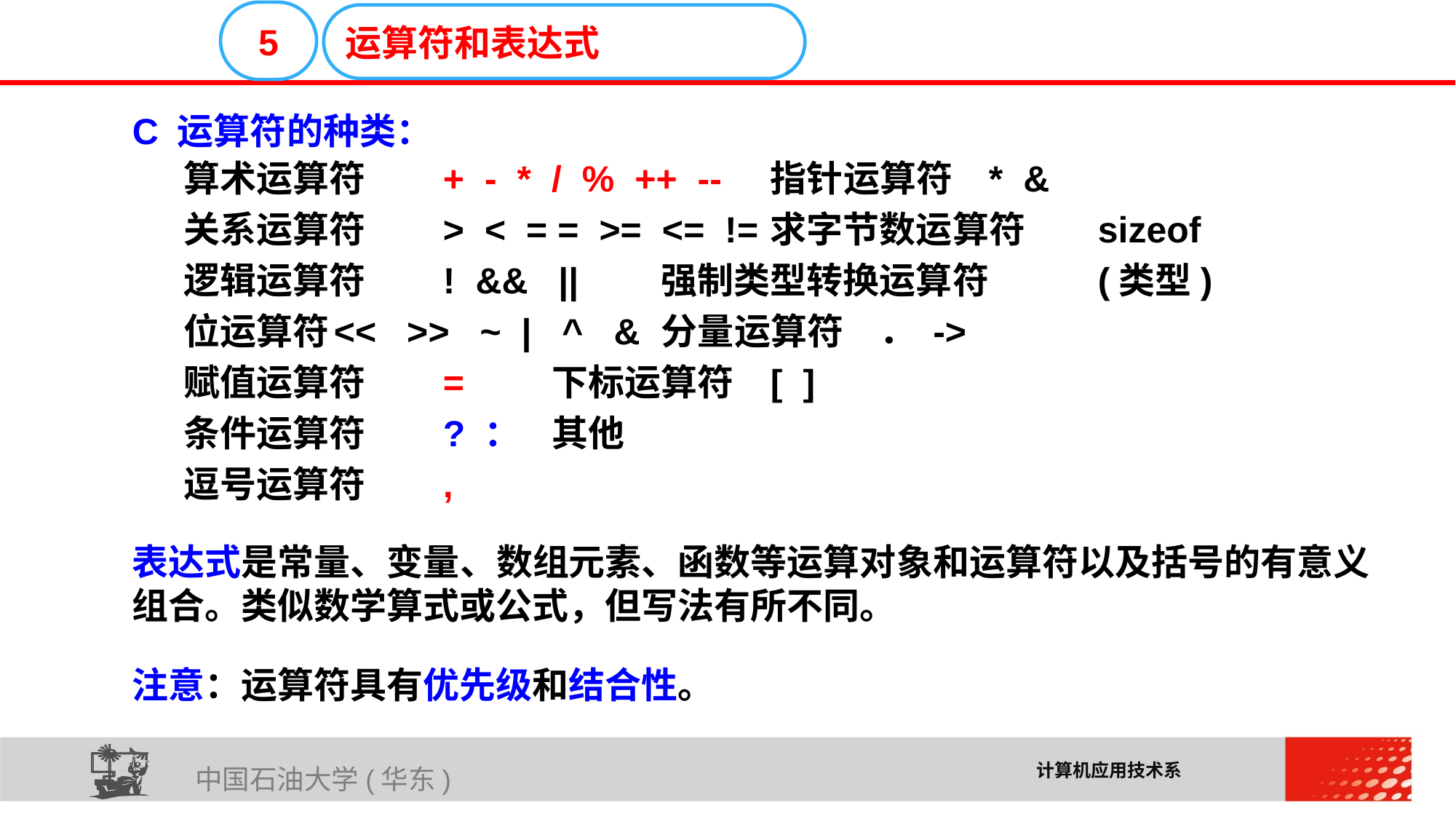

E6636B02012BD195C019CE06C16E30F4C33D02E32711A616D0819A1A3DEC08F98FFCE503BC41BA966B45D6F0472B73A72FC0F2BE2AA537FE6A04217657FCC2FDBF2DB6715F2B3FB871C24A61410
5
运算符和表达式
C 运算符的种类：
算术运算符	+  -  *  /  %  ++  --	指针运算符	*  &
关系运算符	>  <  = =  >=  <=  !=	求字节数运算符	sizeof
逻辑运算符	!  &&   ||	强制类型转换运算符	(类型)
位运算符	<<   >>   ~  |   ^   &	分量运算符	． ->
赋值运算符	=	下标运算符	[  ]
条件运算符	? ：	其他
逗号运算符	,
表达式是常量、变量、数组元素、函数等运算对象和运算符以及括号的有意义组合。类似数学算式或公式，但写法有所不同。
注意：运算符具有优先级和结合性。
31